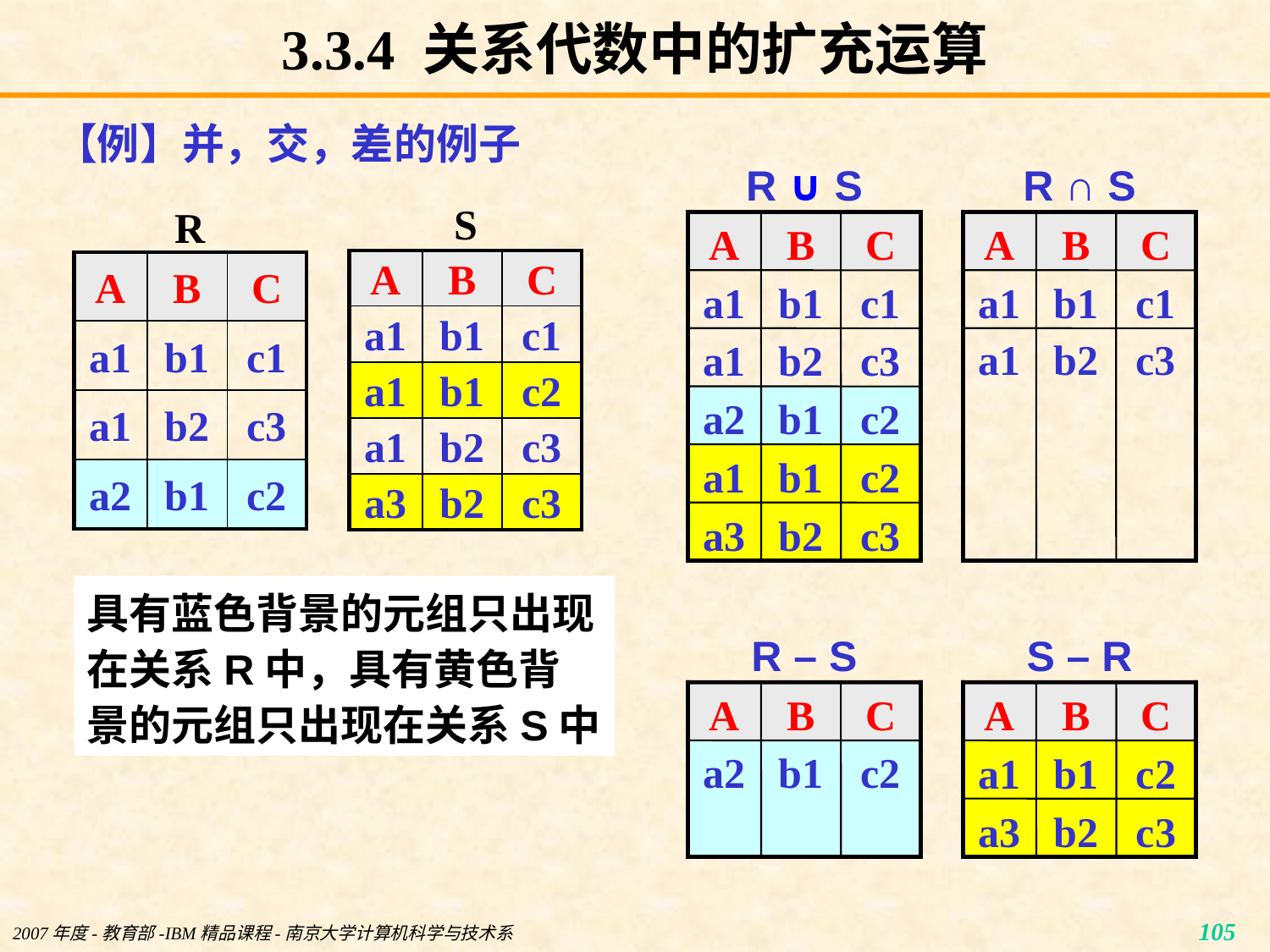

# 3.3.4 关系代数中的扩充运算
【例】并，交，差的例子
R ∪ S
R ∩ S
A

B

C

A

B

C

a1

b1
c1
a1

b1
c1
a1

b2
c3
a1

b2
c3
a2

b1
c2
a1

b1
c2
a3

b2
c3

R – S
S – R
A

B

C

A

B

C

a2

b1
c2
a1

b1
c2
a3

b2
c3

S
R
| A | B | C |
| --- | --- | --- |
| a1 | b1 | c1 |
| a1 | b1 | c2 |
| a1 | b2 | c3 |
| a3 | b2 | c3 |
| A | B | C |
| --- | --- | --- |
| a1 | b1 | c1 |
| a1 | b2 | c3 |
| a2 | b1 | c2 |
具有蓝色背景的元组只出现在关系R中，具有黄色背景的元组只出现在关系S中
105
2007年度-教育部-IBM精品课程-南京大学计算机科学与技术系